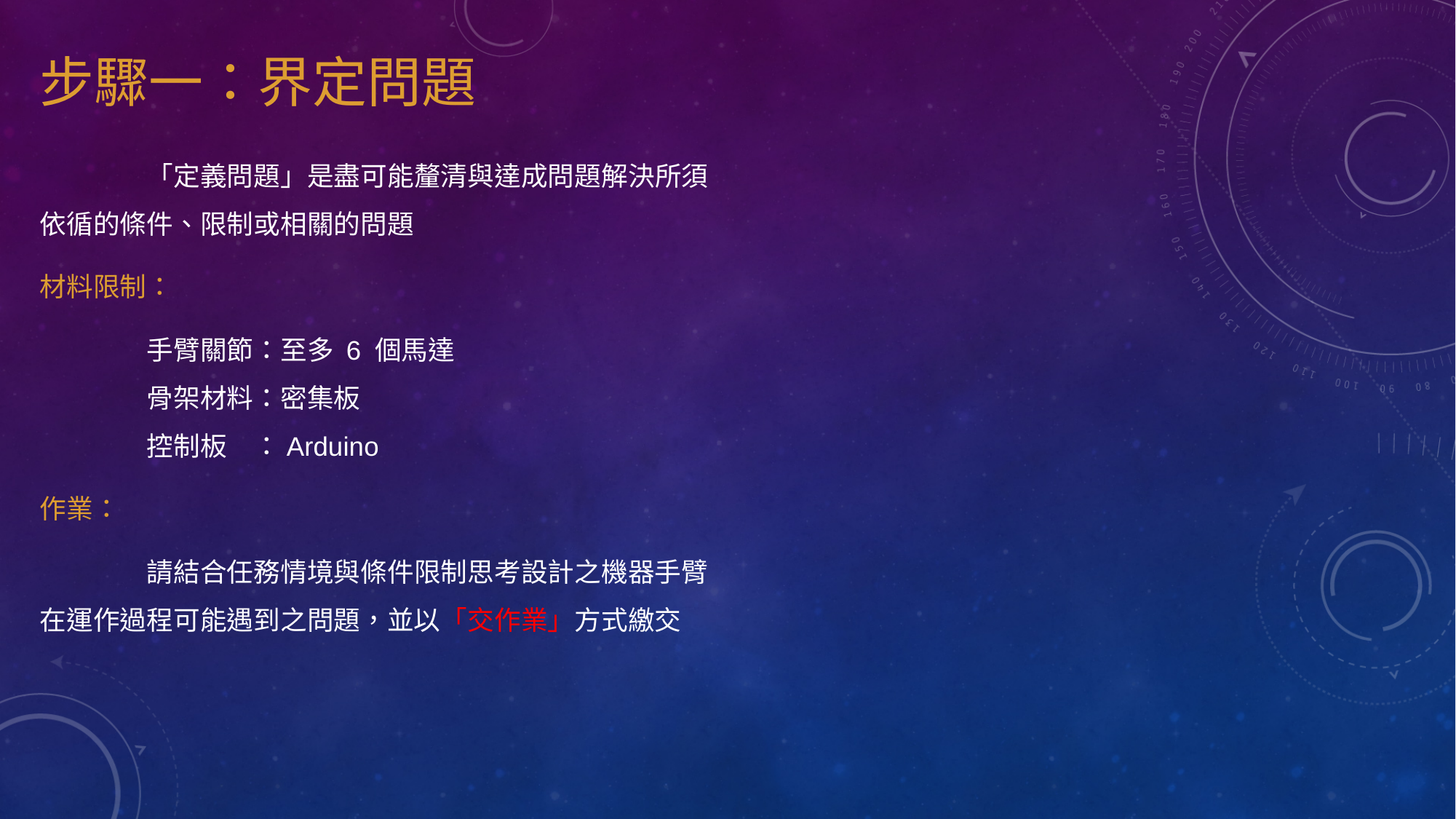

# 步驟一：界定問題
	「定義問題」是盡可能釐清與達成問題解決所須依循的條件、限制或相關的問題
材料限制：
	手臂關節：至多 6 個馬達
	骨架材料：密集板
	控制板　：Arduino
作業：
	請結合任務情境與條件限制思考設計之機器手臂在運作過程可能遇到之問題，並以「交作業」方式繳交